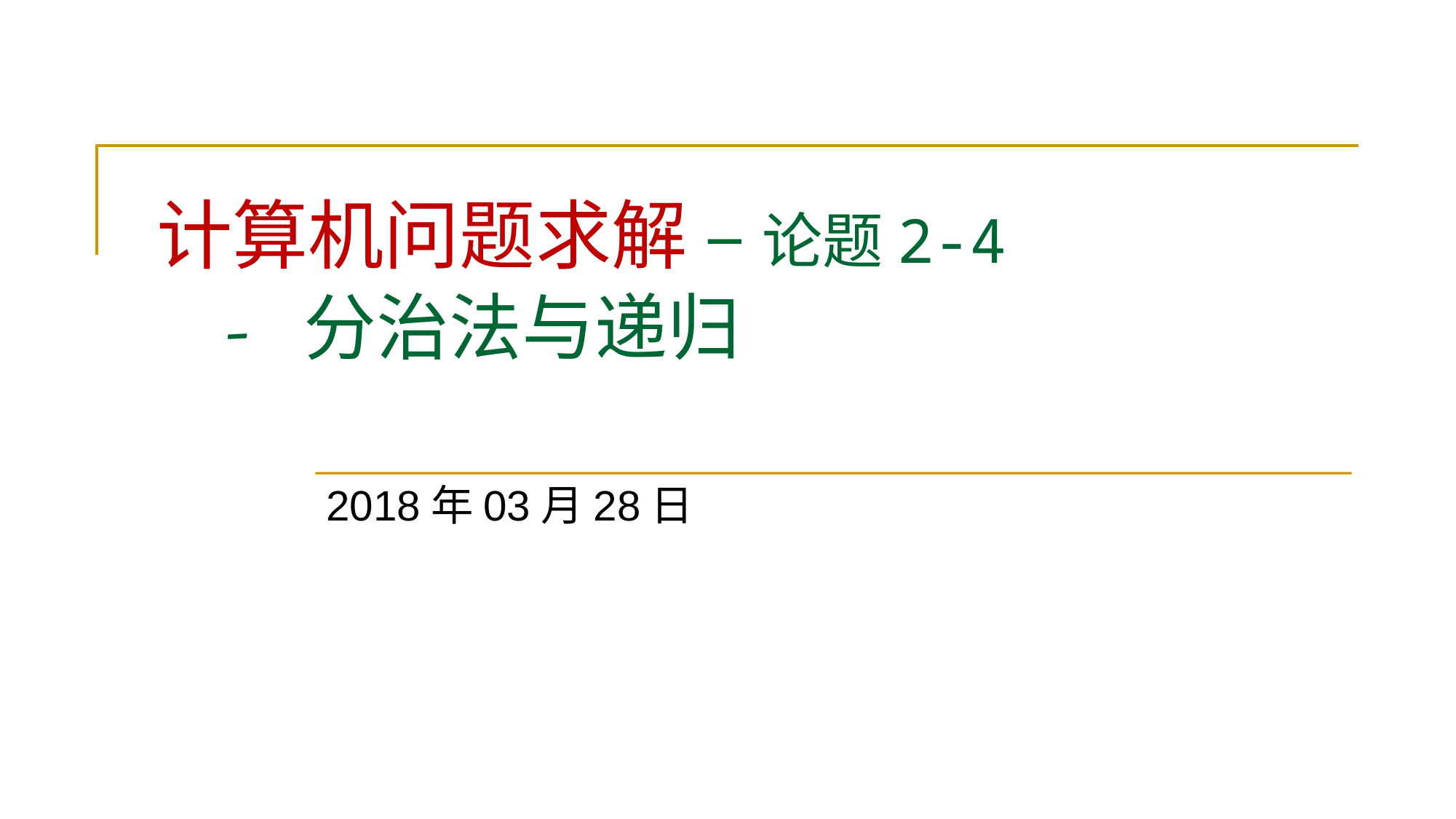

# 计算机问题求解 – 论题2-4 -  分治法与递归
2018年03月28日